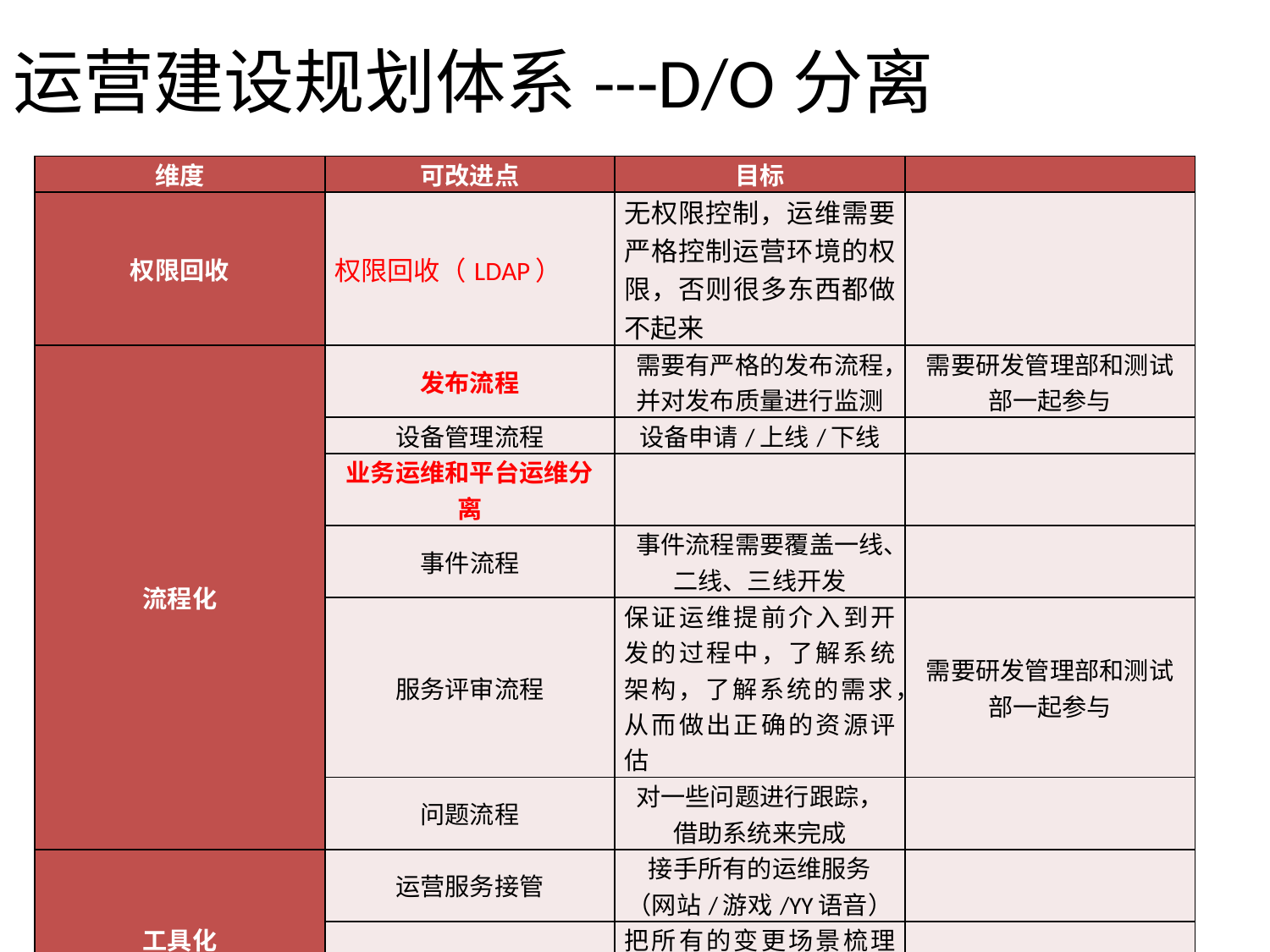

运营建设规划体系---D/O分离
| 维度 | 可改进点 | 目标 |  |
| --- | --- | --- | --- |
| 权限回收 | 权限回收（LDAP） | 无权限控制，运维需要严格控制运营环境的权限，否则很多东西都做不起来 |  |
| 流程化 | 发布流程 | 需要有严格的发布流程，并对发布质量进行监测 | 需要研发管理部和测试部一起参与 |
|  | 设备管理流程 | 设备申请/上线/下线 |  |
|  | 业务运维和平台运维分离 |  |  |
|  | 事件流程 | 事件流程需要覆盖一线、二线、三线开发 |  |
|  | 服务评审流程 | 保证运维提前介入到开发的过程中，了解系统架构，了解系统的需求，从而做出正确的资源评估 | 需要研发管理部和测试部一起参与 |
|  | 问题流程 | 对一些问题进行跟踪，借助系统来完成 |  |
| 工具化 | 运营服务接管 | 接手所有的运维服务（网站/游戏/YY语音） |  |
|  | 运维场景文档化 | 把所有的变更场景梳理出标准的变更流程，并输出文档 |  |